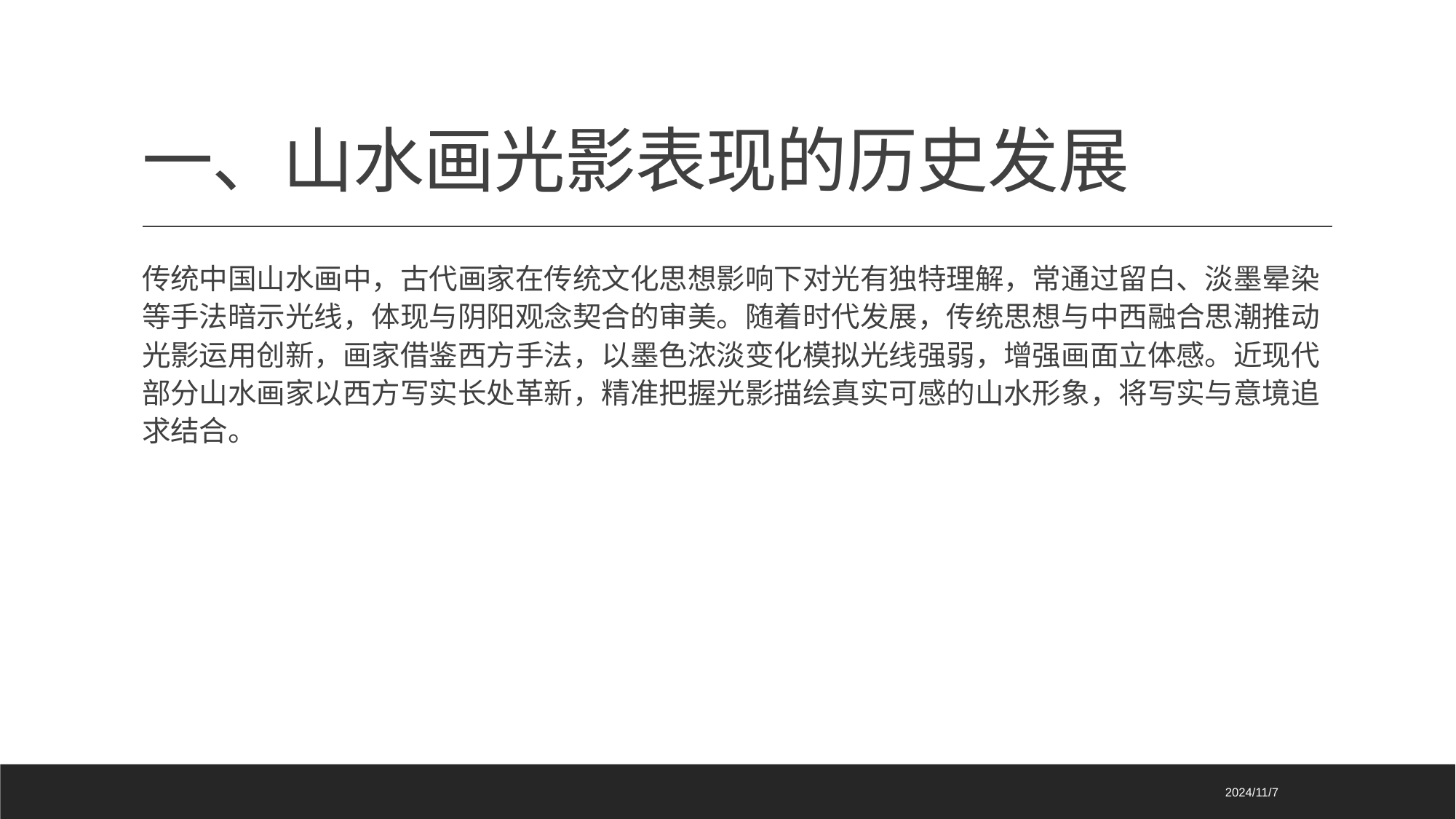

# 一、山水画光影表现的历史发展
传统中国山水画中，古代画家在传统文化思想影响下对光有独特理解，常通过留白、淡墨晕染等手法暗示光线，体现与阴阳观念契合的审美。随着时代发展，传统思想与中西融合思潮推动光影运用创新，画家借鉴西方手法，以墨色浓淡变化模拟光线强弱，增强画面立体感。近现代部分山水画家以西方写实长处革新，精准把握光影描绘真实可感的山水形象，将写实与意境追求结合。
2024/11/7